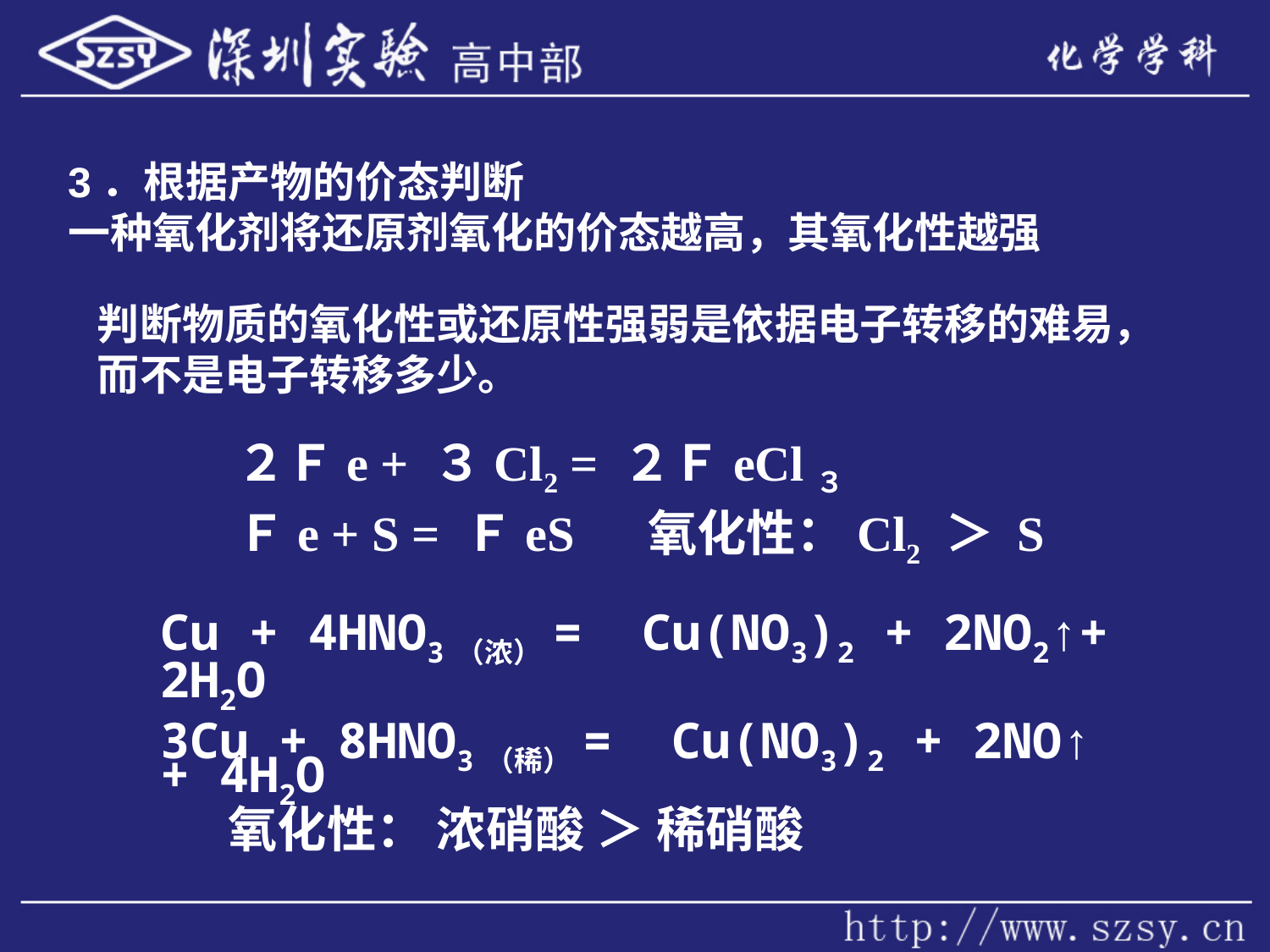

# 3．根据产物的价态判断 一种氧化剂将还原剂氧化的价态越高，其氧化性越强
判断物质的氧化性或还原性强弱是依据电子转移的难易，而不是电子转移多少。
２Ｆe + ３Cl2 = ２ＦeCl３
Ｆe + S = ＦeS     氧化性：Cl2 ＞ S
Cu + 4HNO3（浓）=  Cu(NO3)2 + 2NO2↑+ 2H2O
3Cu + 8HNO3（稀）=  Cu(NO3)2 + 2NO↑ + 4H2O
     氧化性： 浓硝酸 ＞ 稀硝酸